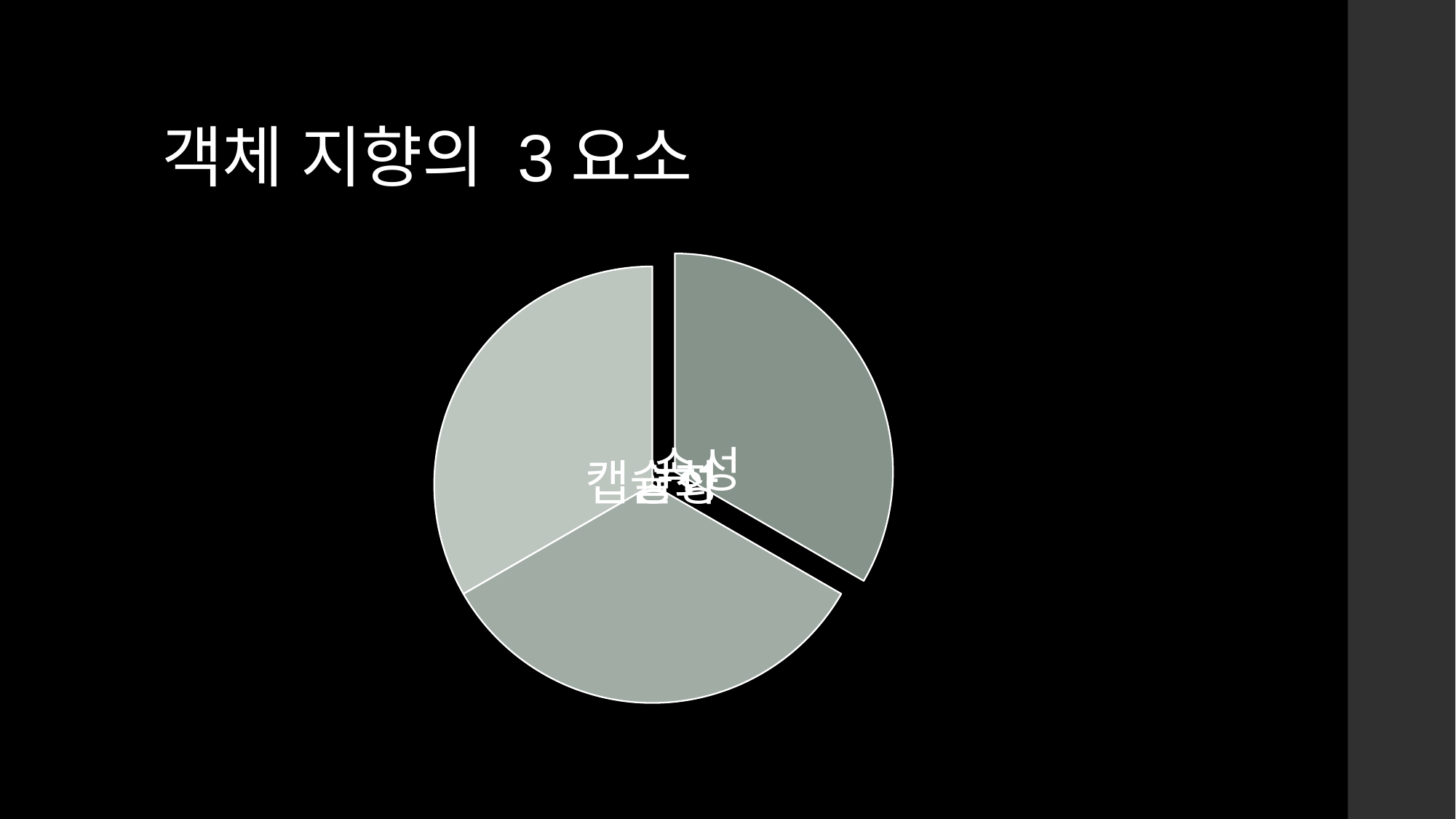

# 객체 지향의 3요소
상속성
다형성
캡슐화